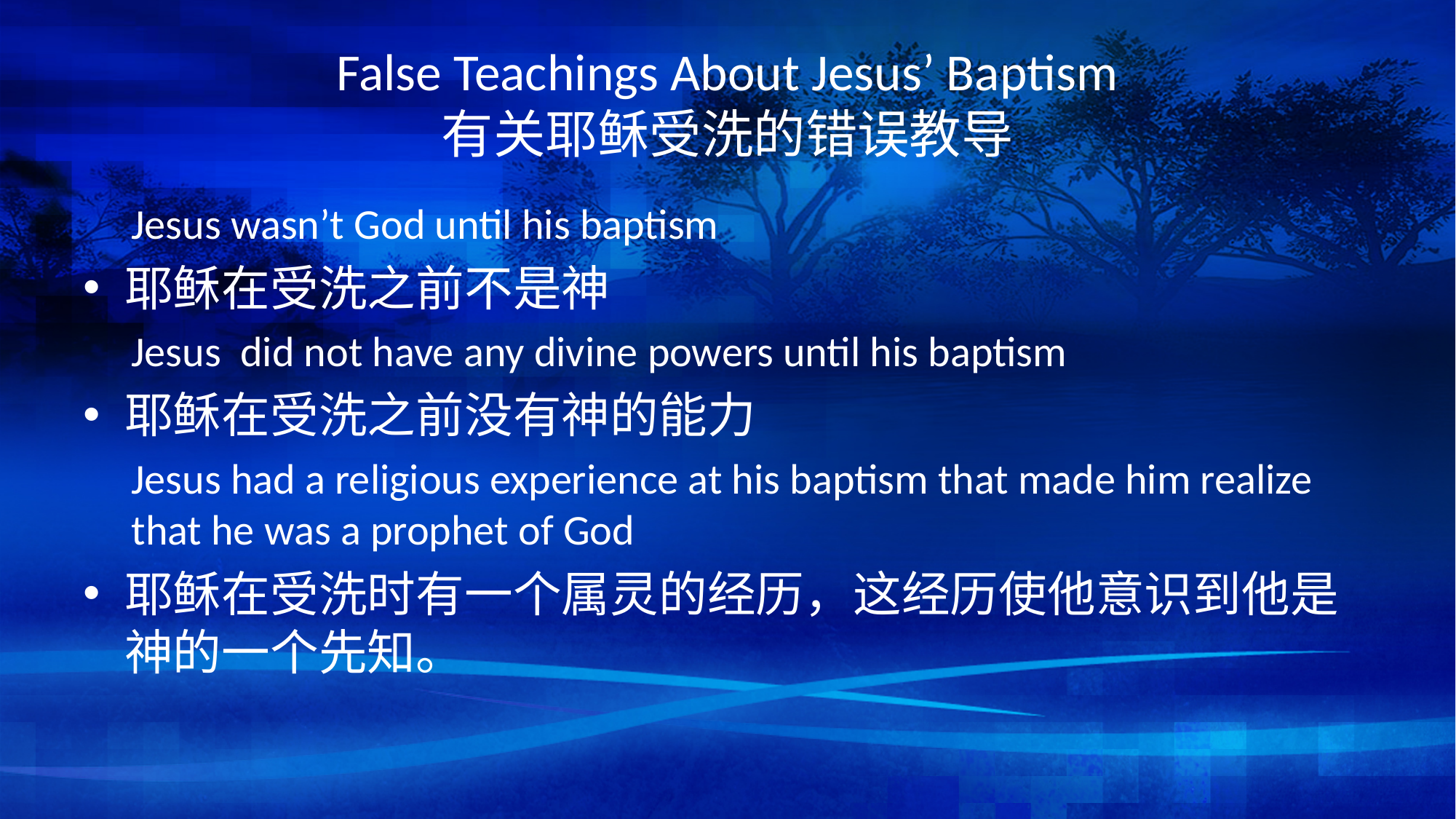

# False Teachings About Jesus’ Baptism 有关耶稣受洗的错误教导
Jesus wasn’t God until his baptism
耶稣在受洗之前不是神
Jesus  did not have any divine powers until his baptism
耶稣在受洗之前没有神的能力
Jesus had a religious experience at his baptism that made him realize that he was a prophet of God
耶稣在受洗时有一个属灵的经历，这经历使他意识到他是神的一个先知。